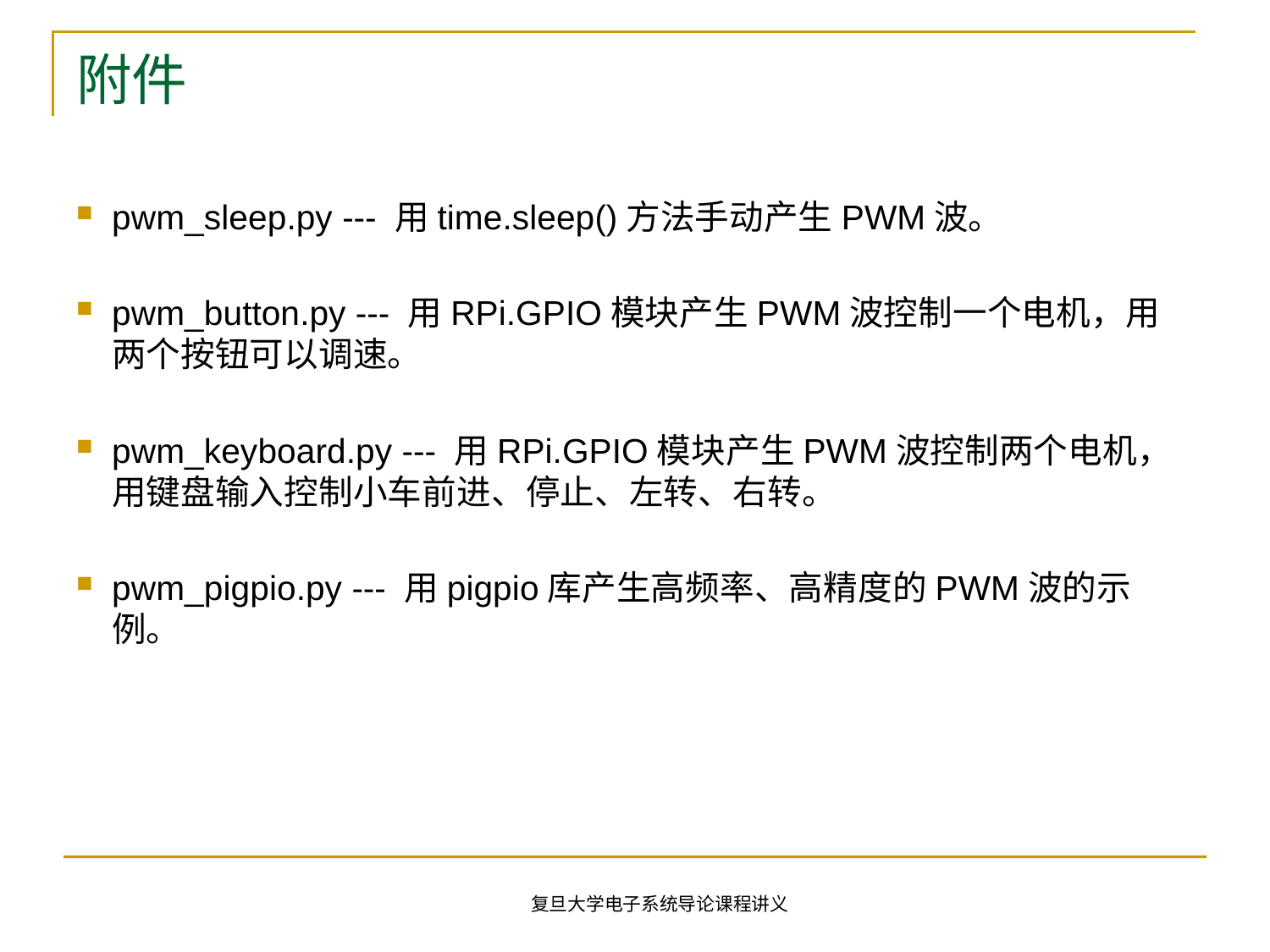

# 附件
pwm_sleep.py --- 用time.sleep()方法手动产生PWM波。

pwm_button.py --- 用RPi.GPIO模块产生PWM波控制一个电机，用两个按钮可以调速。

pwm_keyboard.py --- 用RPi.GPIO模块产生PWM波控制两个电机，用键盘输入控制小车前进、停止、左转、右转。

pwm_pigpio.py --- 用pigpio库产生高频率、高精度的PWM波的示例。